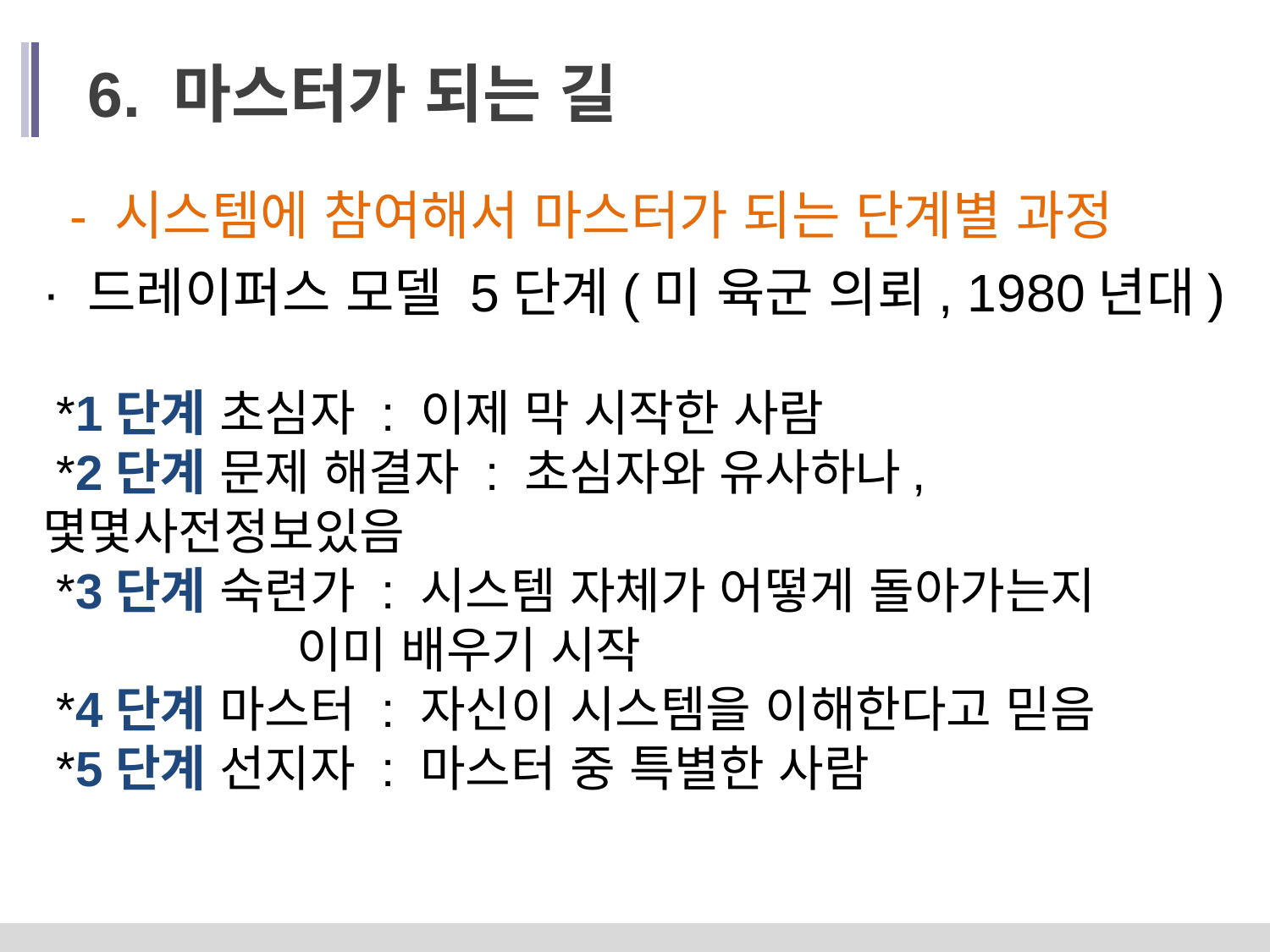

6. 마스터가 되는 길
- 시스템에 참여해서 마스터가 되는 단계별 과정
· 드레이퍼스 모델 5단계(미 육군 의뢰, 1980년대)

 *1단계 초심자 : 이제 막 시작한 사람
 *2단계 문제 해결자 : 초심자와 유사하나, 몇몇사전정보있음
 *3단계 숙련가 : 시스템 자체가 어떻게 돌아가는지 			이미 배우기 시작
 *4단계 마스터 : 자신이 시스템을 이해한다고 믿음
 *5단계 선지자 : 마스터 중 특별한 사람